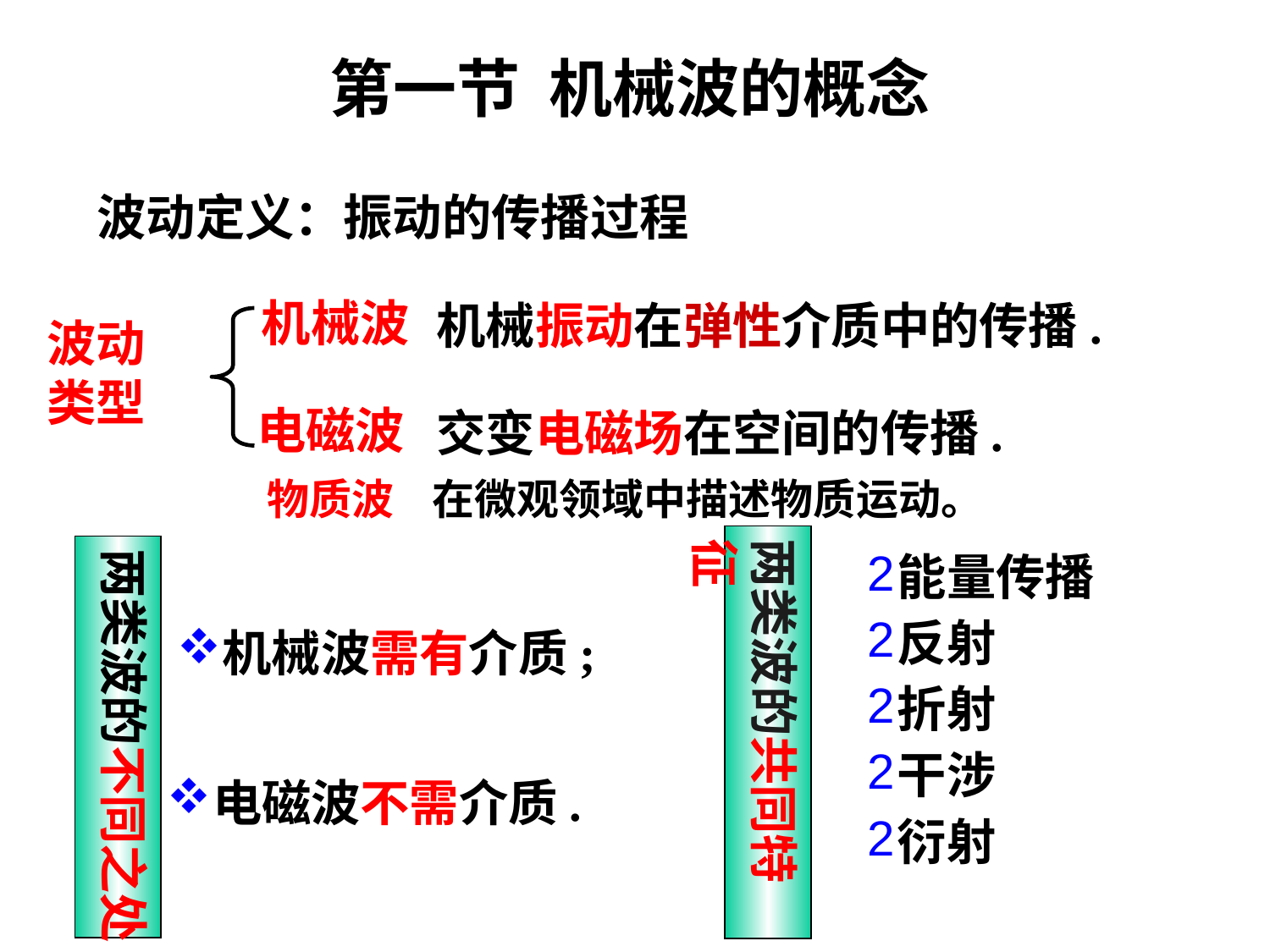

第一节  机械波的概念
波动定义：振动的传播过程
机械波
机械振动在弹性介质中的传播.

电磁波
交变电磁场在空间的传播.
波动类型
物质波    在微观领域中描述物质运动。
两类波的共同特征
两类波的不同之处
能量传播
反射
折射
干涉
衍射
机械波需有介质;
电磁波不需介质.